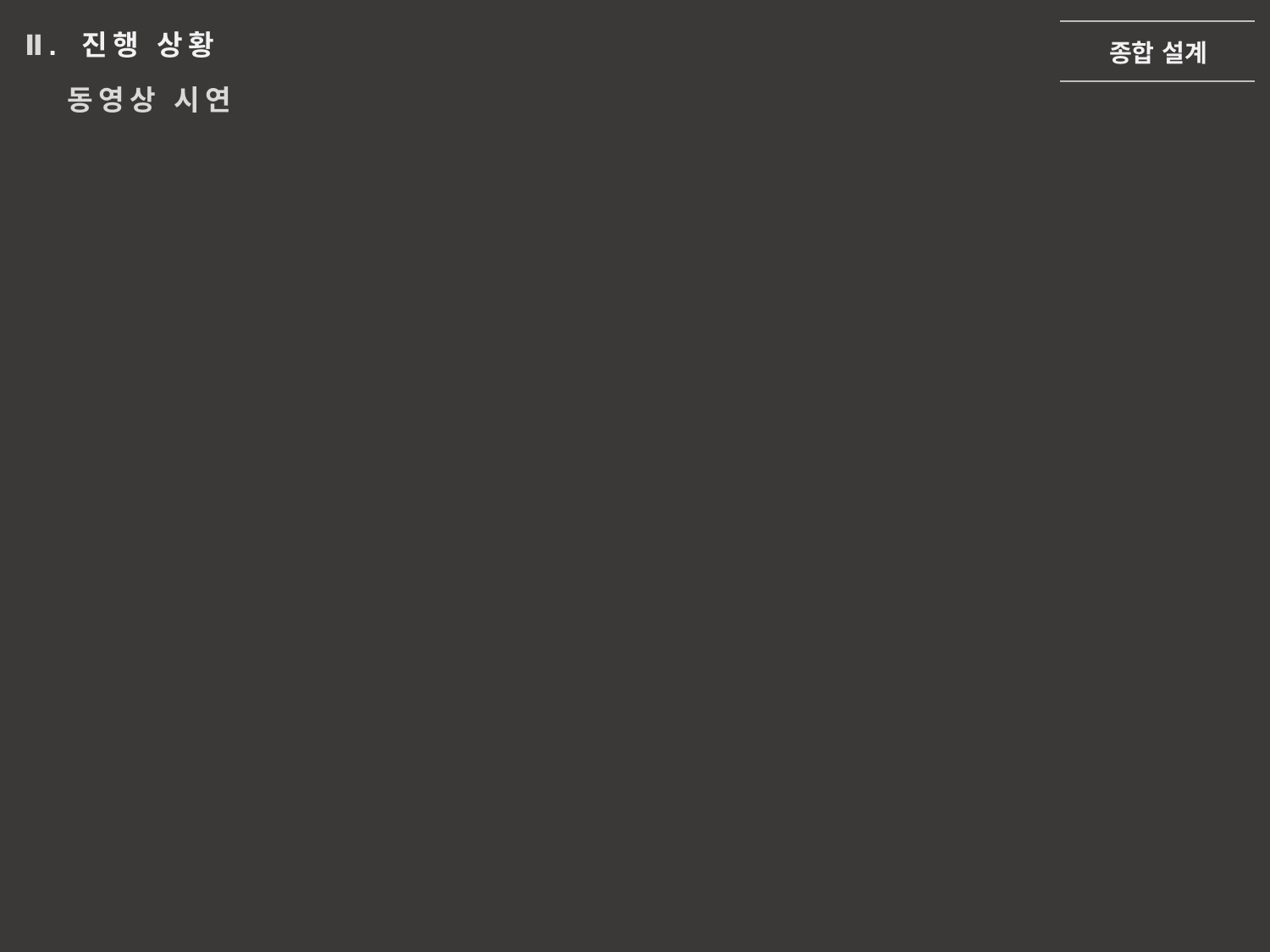

종합 설계
Ⅱ. 진행 상황
동영상 시연